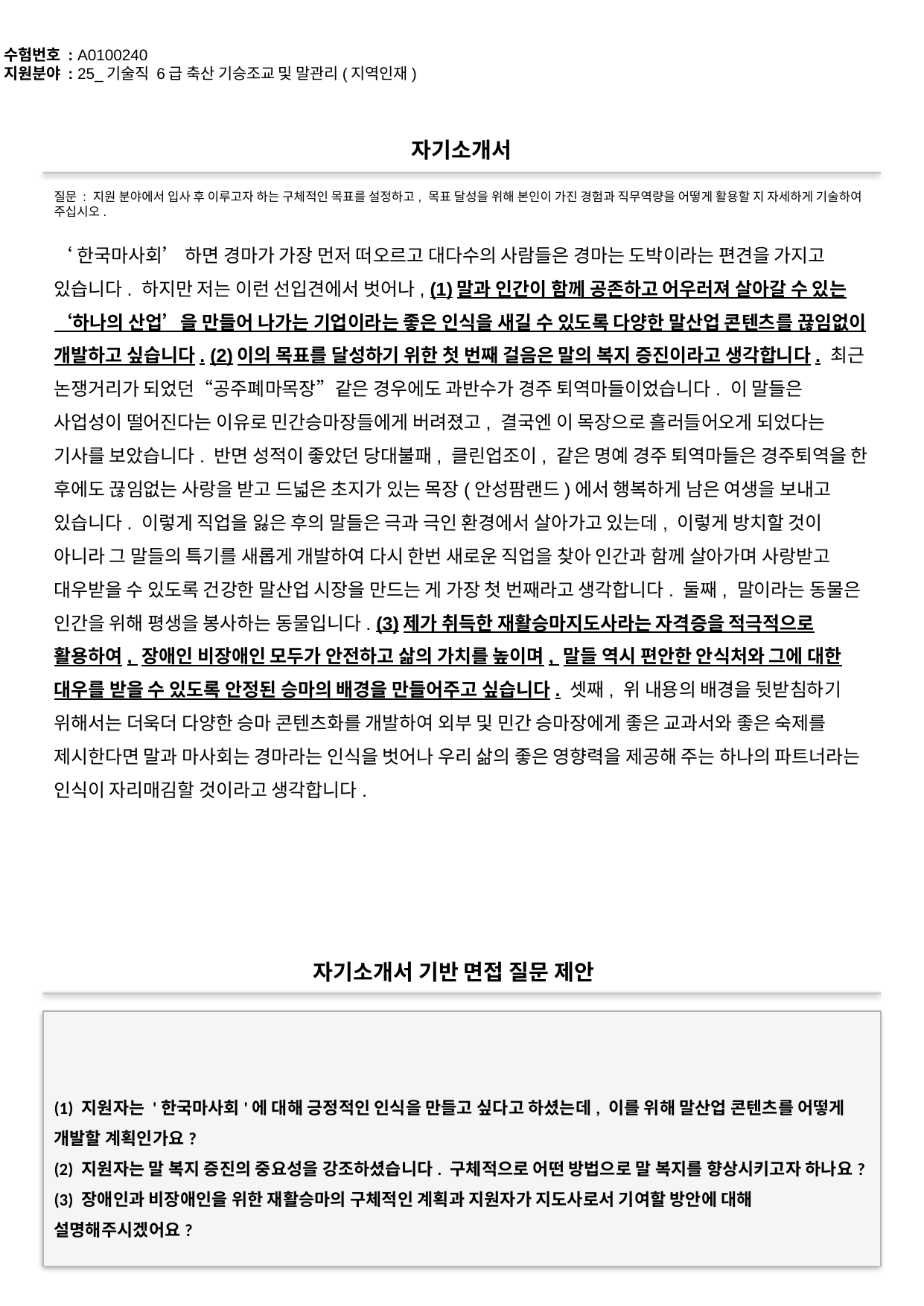

수험번호 : A0100240
지원분야 : 25_기술직 6급 축산 기승조교 및 말관리(지역인재)
#

자기소개서

질문 : 지원 분야에서 입사 후 이루고자 하는 구체적인 목표를 설정하고, 목표 달성을 위해 본인이 가진 경험과 직무역량을 어떻게 활용할 지 자세하게 기술하여 주십시오.

‘한국마사회’ 하면 경마가 가장 먼저 떠오르고 대다수의 사람들은 경마는 도박이라는 편견을 가지고 있습니다. 하지만 저는 이런 선입견에서 벗어나, (1)말과 인간이 함께 공존하고 어우러져 살아갈 수 있는 ‘하나의 산업’을 만들어 나가는 기업이라는 좋은 인식을 새길 수 있도록 다양한 말산업 콘텐츠를 끊임없이 개발하고 싶습니다. (2)이의 목표를 달성하기 위한 첫 번째 걸음은 말의 복지 증진이라고 생각합니다. 최근 논쟁거리가 되었던“공주폐마목장”같은 경우에도 과반수가 경주 퇴역마들이었습니다. 이 말들은 사업성이 떨어진다는 이유로 민간승마장들에게 버려졌고, 결국엔 이 목장으로 흘러들어오게 되었다는 기사를 보았습니다. 반면 성적이 좋았던 당대불패, 클린업조이, 같은 명예 경주 퇴역마들은 경주퇴역을 한 후에도 끊임없는 사랑을 받고 드넓은 초지가 있는 목장(안성팜랜드)에서 행복하게 남은 여생을 보내고 있습니다. 이렇게 직업을 잃은 후의 말들은 극과 극인 환경에서 살아가고 있는데, 이렇게 방치할 것이 아니라 그 말들의 특기를 새롭게 개발하여 다시 한번 새로운 직업을 찾아 인간과 함께 살아가며 사랑받고 대우받을 수 있도록 건강한 말산업 시장을 만드는 게 가장 첫 번째라고 생각합니다. 둘째, 말이라는 동물은 인간을 위해 평생을 봉사하는 동물입니다. (3)제가 취득한 재활승마지도사라는 자격증을 적극적으로 활용하여, 장애인 비장애인 모두가 안전하고 삶의 가치를 높이며, 말들 역시 편안한 안식처와 그에 대한 대우를 받을 수 있도록 안정된 승마의 배경을 만들어주고 싶습니다. 셋째, 위 내용의 배경을 뒷받침하기 위해서는 더욱더 다양한 승마 콘텐츠화를 개발하여 외부 및 민간 승마장에게 좋은 교과서와 좋은 숙제를 제시한다면 말과 마사회는 경마라는 인식을 벗어나 우리 삶의 좋은 영향력을 제공해 주는 하나의 파트너라는 인식이 자리매김할 것이라고 생각합니다.

자기소개서 기반 면접 질문 제안

(1) 지원자는 '한국마사회'에 대해 긍정적인 인식을 만들고 싶다고 하셨는데, 이를 위해 말산업 콘텐츠를 어떻게 개발할 계획인가요?
(2) 지원자는 말 복지 증진의 중요성을 강조하셨습니다. 구체적으로 어떤 방법으로 말 복지를 향상시키고자 하나요?
(3) 장애인과 비장애인을 위한 재활승마의 구체적인 계획과 지원자가 지도사로서 기여할 방안에 대해 설명해주시겠어요?